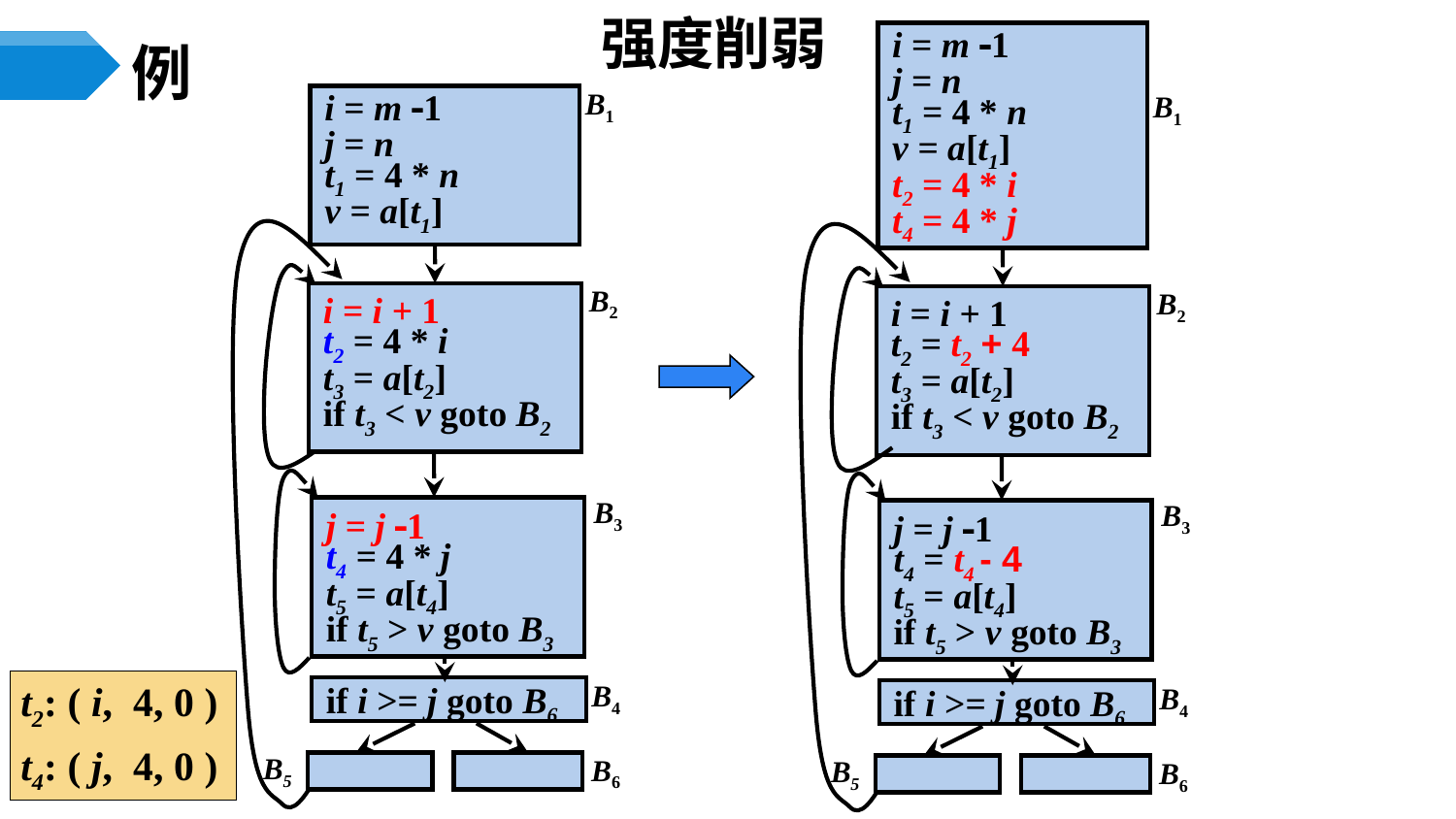

强度削弱
i = m −1
j = n
t1 = 4 * n
v = a[t1]
t2 = 4 * i
t4 = 4 * j
B1

B2

B3

B4
if i >= j goto B6

B6
B5

# 例
B1
i = m −1
j = n
t1 = 4 * n
v = a[t1]

B2
i = i + 1
t2 = 4 * i
t3 = a[t2]
if t3 < v goto B2

B3
j = j −1
t4 = 4 * j
t5 = a[t4]
if t5 > v goto B3

B4
if i >= j goto B6

B6
B5

i = i + 1
t2 = t2 + 4
t3 = a[t2]
if t3 < v goto B2
j = j −1
t4 = t4 - 4
t5 = a[t4]
if t5 > v goto B3
t2: ( i,  4, 0 )
t4: ( j,  4, 0 )